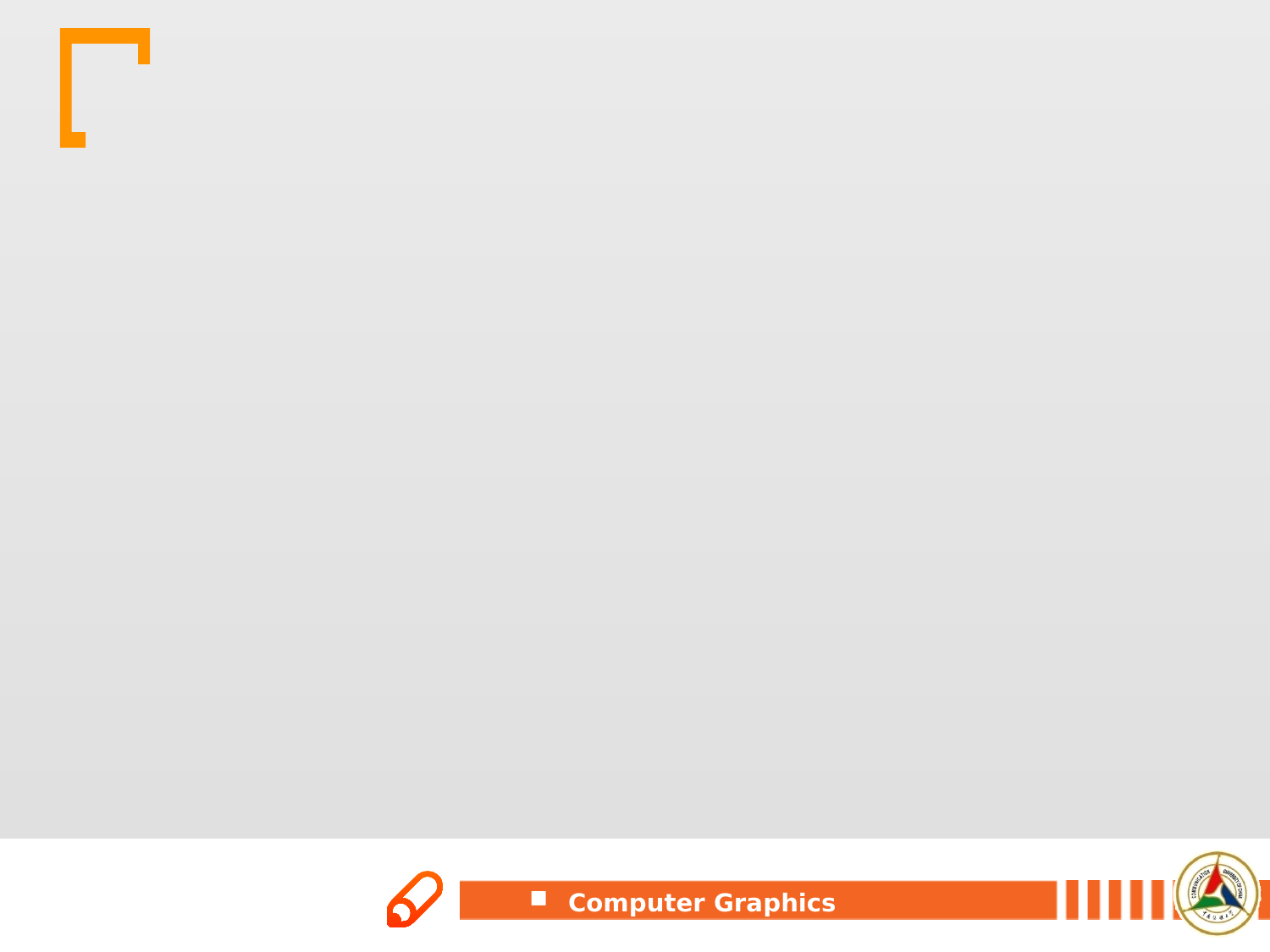

#
当对应的两个物体很容易造型且对应关系容易建立时，三维形体渐变是一种可行的方法。但由于三维渐变技术往往对物体中多边形的个数、拓扑结构和顶点之间的对应关系附加苛刻的限制，再加上许多时候需渐变的物体很复杂，比如两个动物之间、两个人之间的渐变等，这就大大缩小了三维渐变的适用范围，用图像处理技术反而方便得多。